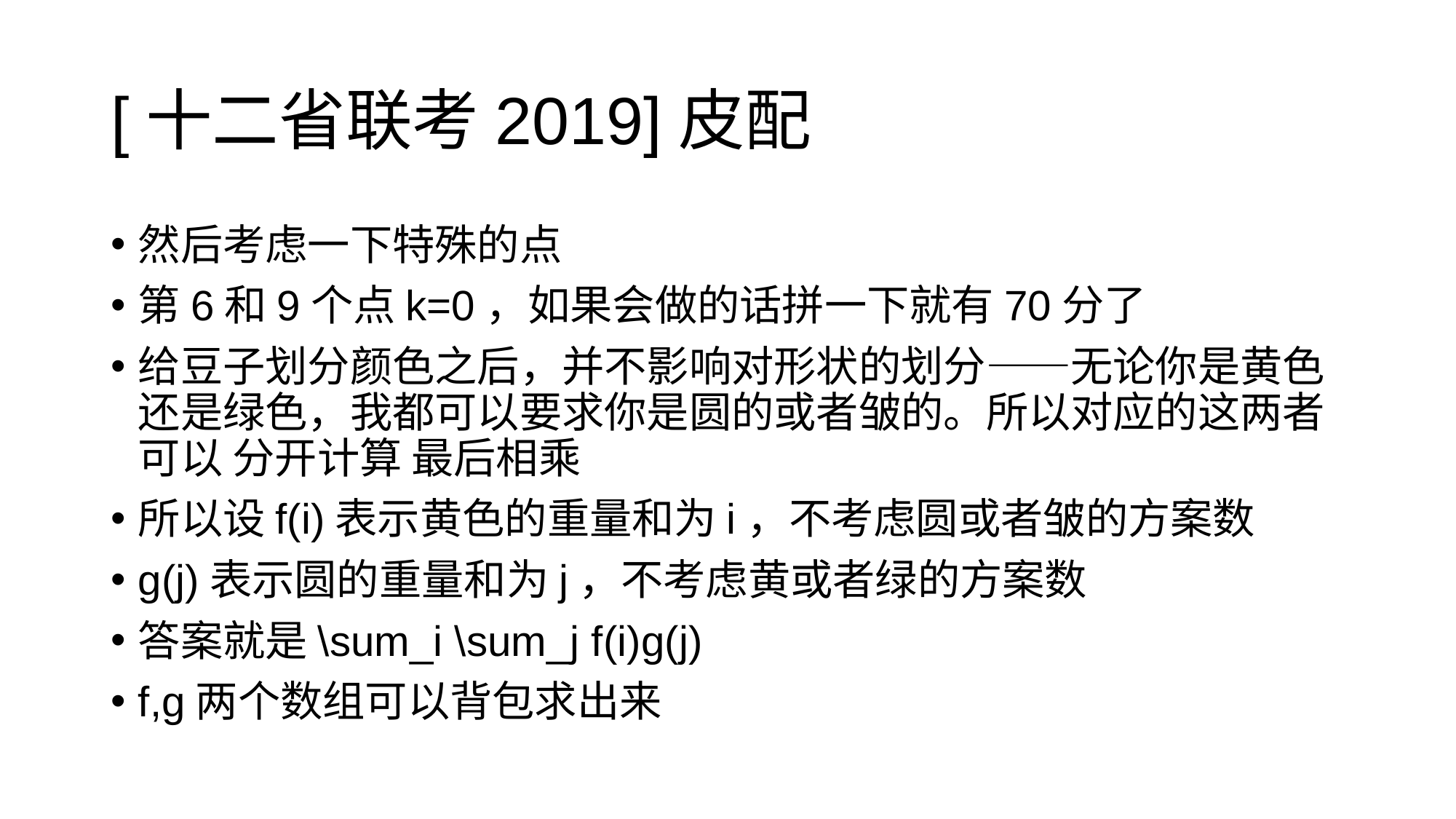

# [十二省联考2019]皮配
然后考虑一下特殊的点
第6和9个点k=0，如果会做的话拼一下就有70分了
给豆子划分颜色之后，并不影响对形状的划分——无论你是黄色还是绿色，我都可以要求你是圆的或者皱的。所以对应的这两者可以 分开计算 最后相乘
所以设f(i)表示黄色的重量和为i，不考虑圆或者皱的方案数
g(j)表示圆的重量和为j，不考虑黄或者绿的方案数
答案就是\sum_i \sum_j f(i)g(j)
f,g两个数组可以背包求出来